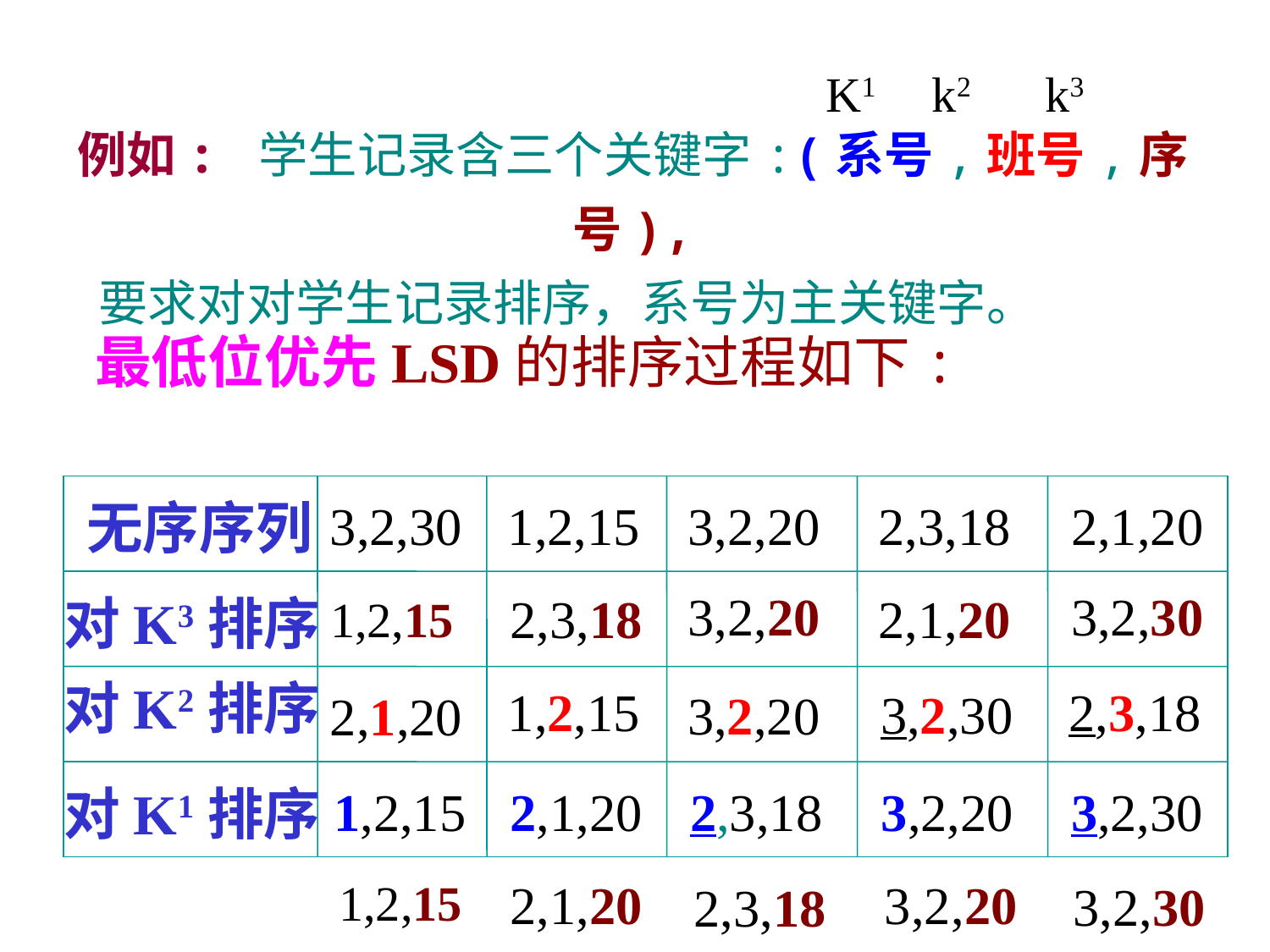

K1     k2      k3
例如: 学生记录含三个关键字:(系号,班号,序号),
   要求对对学生记录排序，系号为主关键字。
最低位优先LSD的排序过程如下:

 无序序列
3,2,30
1,2,15
3,2,20
2,3,18
2,1,20
3,2,20
3,2,30
2,3,18
2,1,20
对K3排序
1,2,15
对K2排序
1,2,15
2,3,18
3,2,30
3,2,20
2,1,20
对K1排序
 1,2,15
2,1,20
2,3,18
3,2,20
3,2,30
3,2,20
1,2,15
2,1,20
3,2,30
2,3,18